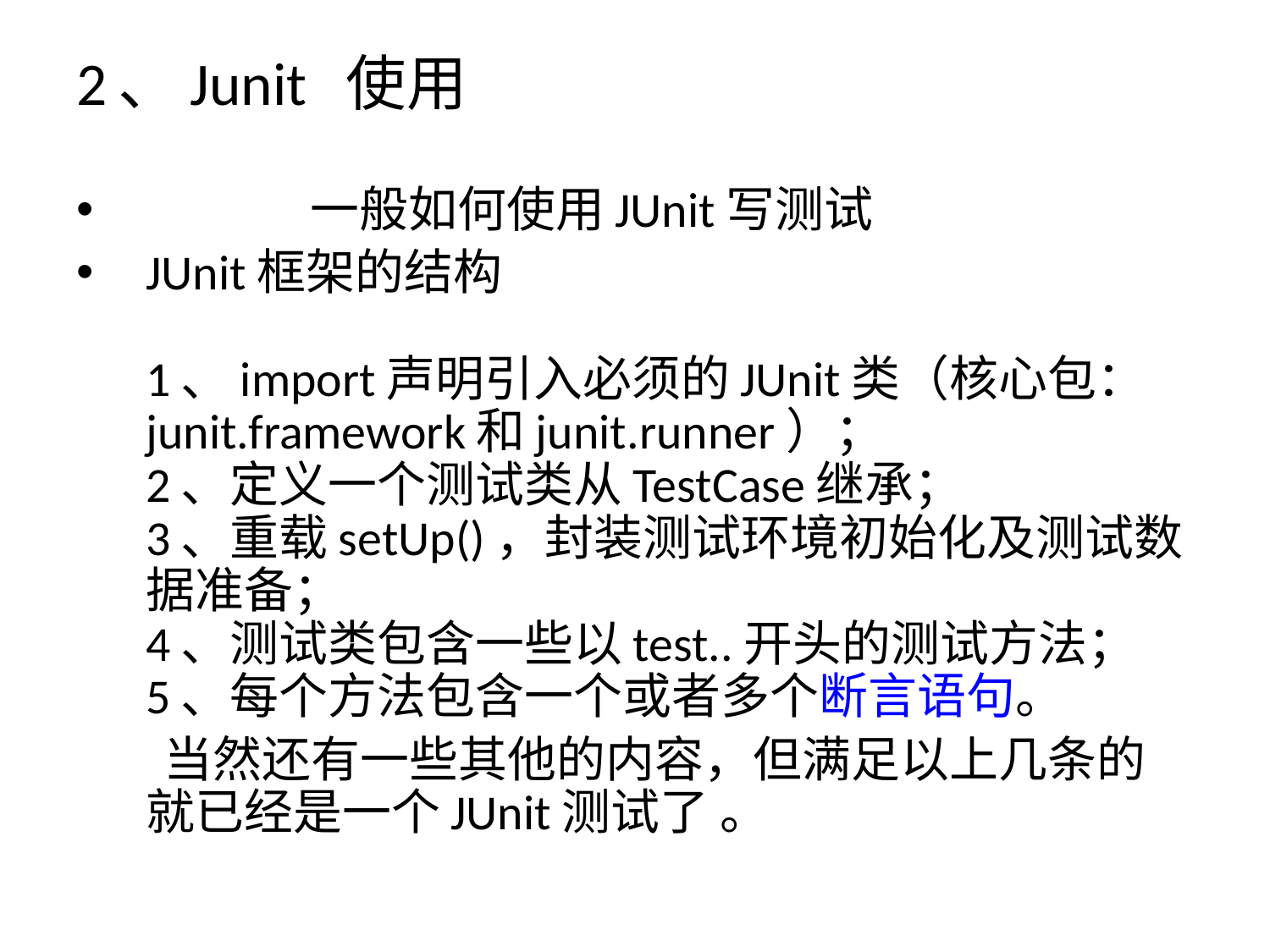

# 2、Junit  使用
              一般如何使用JUnit写测试
JUnit框架的结构
1、import声明引入必须的JUnit类（核心包：junit.framework和junit.runner）；
2、定义一个测试类从TestCase继承；
3、重载setUp()，封装测试环境初始化及测试数据准备；
4、测试类包含一些以test..开头的测试方法；
5、每个方法包含一个或者多个断言语句。
       当然还有一些其他的内容，但满足以上几条的就已经是一个JUnit测试了 。